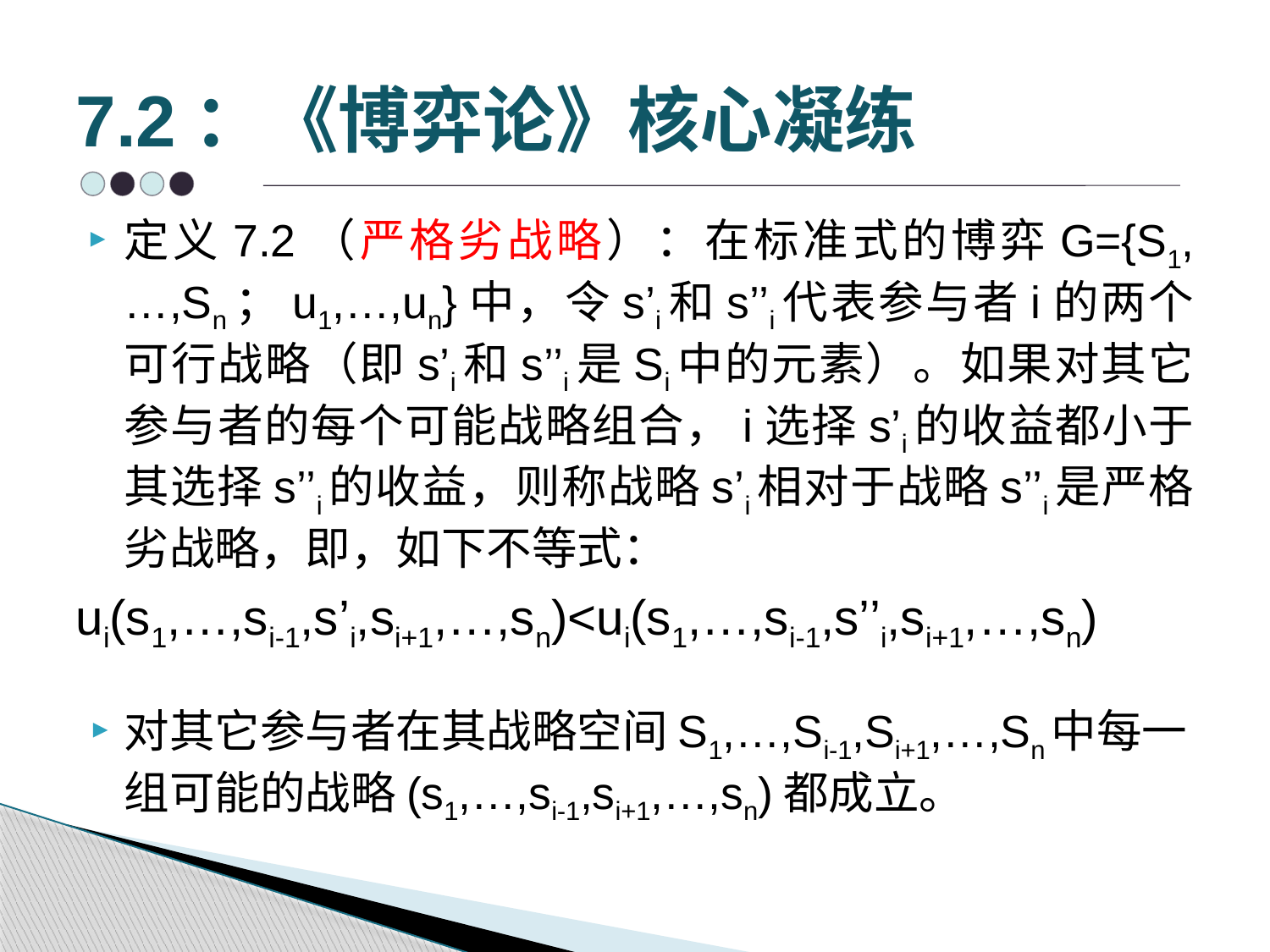

# 7.2：《博弈论》核心凝练

定义7.2（严格劣战略）：在标准式的博弈G={S1,…,Sn；u1,…,un}中，令s’i和s’’i代表参与者i的两个可行战略（即s’i和s’’i是Si中的元素）。如果对其它参与者的每个可能战略组合，i选择s’i的收益都小于其选择s’’i的收益，则称战略s’i相对于战略s’’i是严格劣战略，即，如下不等式：

对其它参与者在其战略空间S1,…,Si-1,Si+1,…,Sn中每一组可能的战略(s1,…,si-1,si+1,…,sn)都成立。
ui(s1,…,si-1,s’i,si+1,…,sn)<ui(s1,…,si-1,s’’i,si+1,…,sn)